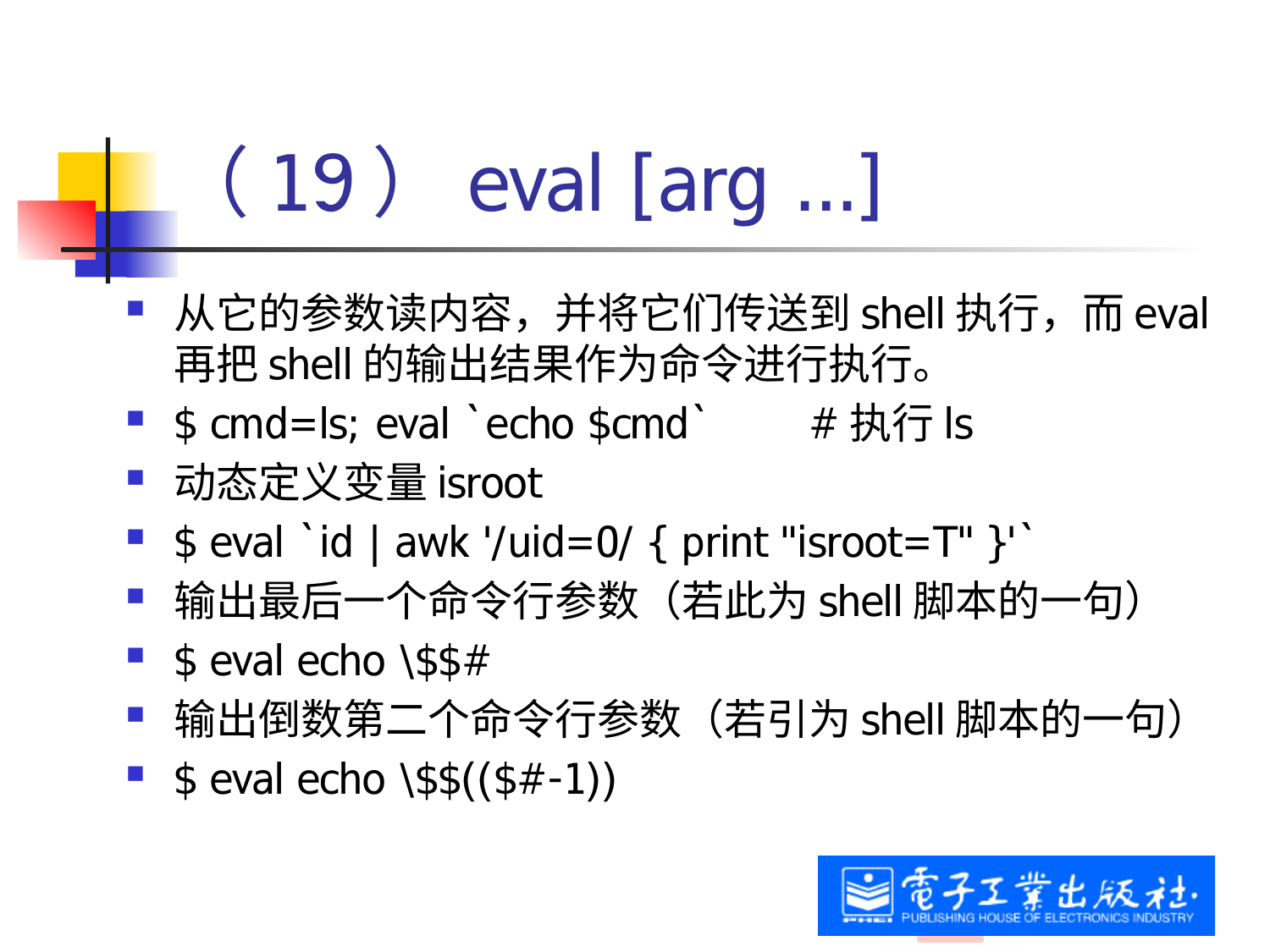

# （19）eval [arg …]
从它的参数读内容，并将它们传送到shell执行，而eval再把shell的输出结果作为命令进行执行。
$ cmd=ls; eval `echo $cmd`	#执行ls
动态定义变量isroot
$ eval `id | awk '/uid=0/ { print "isroot=T" }'`
输出最后一个命令行参数（若此为shell脚本的一句）
$ eval echo \$$#
输出倒数第二个命令行参数（若引为shell脚本的一句）
$ eval echo \$$(($#-1))